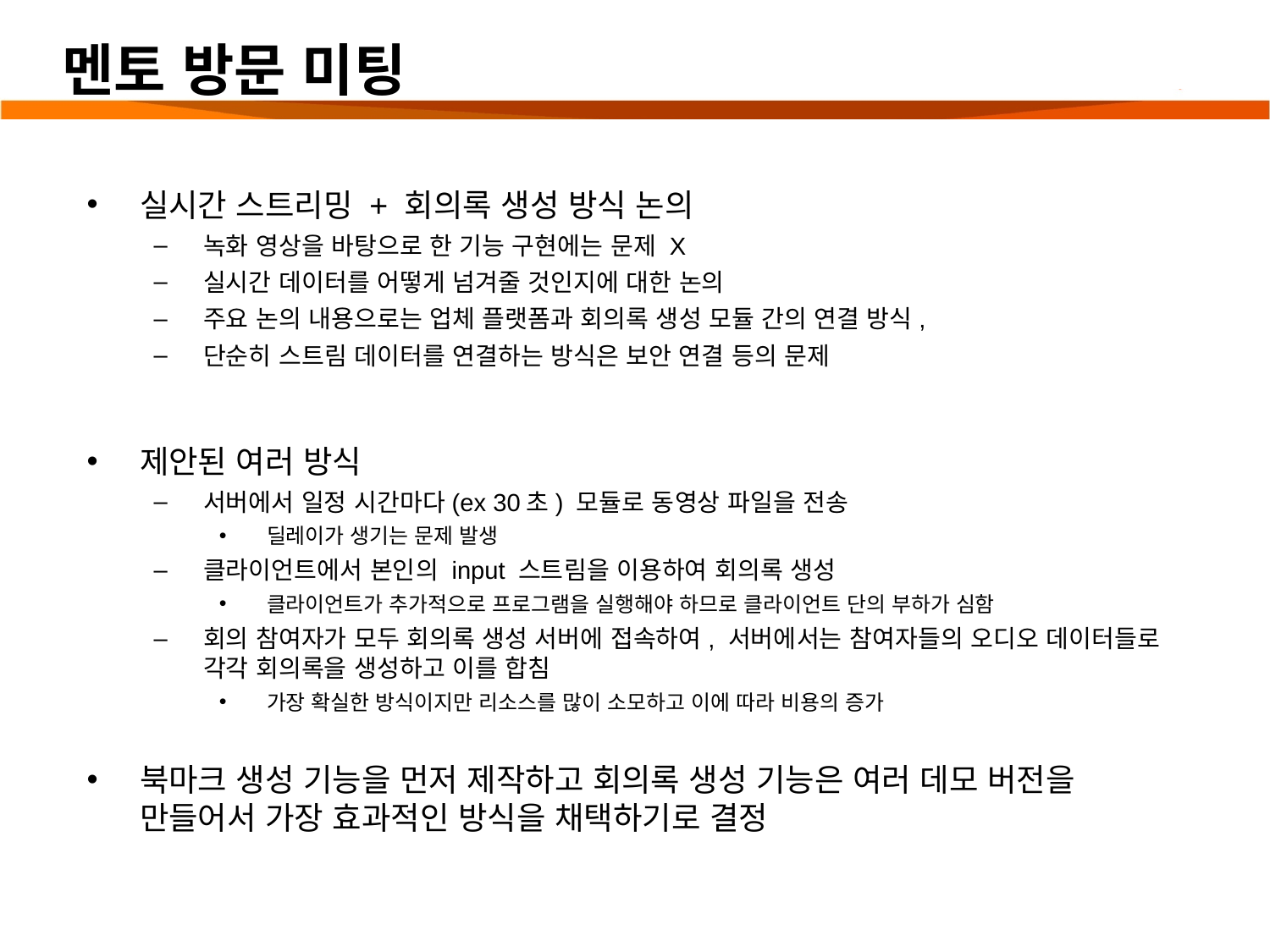

# 멘토 방문 미팅
실시간 스트리밍 + 회의록 생성 방식 논의
녹화 영상을 바탕으로 한 기능 구현에는 문제 X
실시간 데이터를 어떻게 넘겨줄 것인지에 대한 논의
주요 논의 내용으로는 업체 플랫폼과 회의록 생성 모듈 간의 연결 방식,
단순히 스트림 데이터를 연결하는 방식은 보안 연결 등의 문제

제안된 여러 방식
서버에서 일정 시간마다(ex 30초) 모듈로 동영상 파일을 전송
딜레이가 생기는 문제 발생
클라이언트에서 본인의 input 스트림을 이용하여 회의록 생성
클라이언트가 추가적으로 프로그램을 실행해야 하므로 클라이언트 단의 부하가 심함
회의 참여자가 모두 회의록 생성 서버에 접속하여, 서버에서는 참여자들의 오디오 데이터들로 각각 회의록을 생성하고 이를 합침
가장 확실한 방식이지만 리소스를 많이 소모하고 이에 따라 비용의 증가

북마크 생성 기능을 먼저 제작하고 회의록 생성 기능은 여러 데모 버전을 만들어서 가장 효과적인 방식을 채택하기로 결정